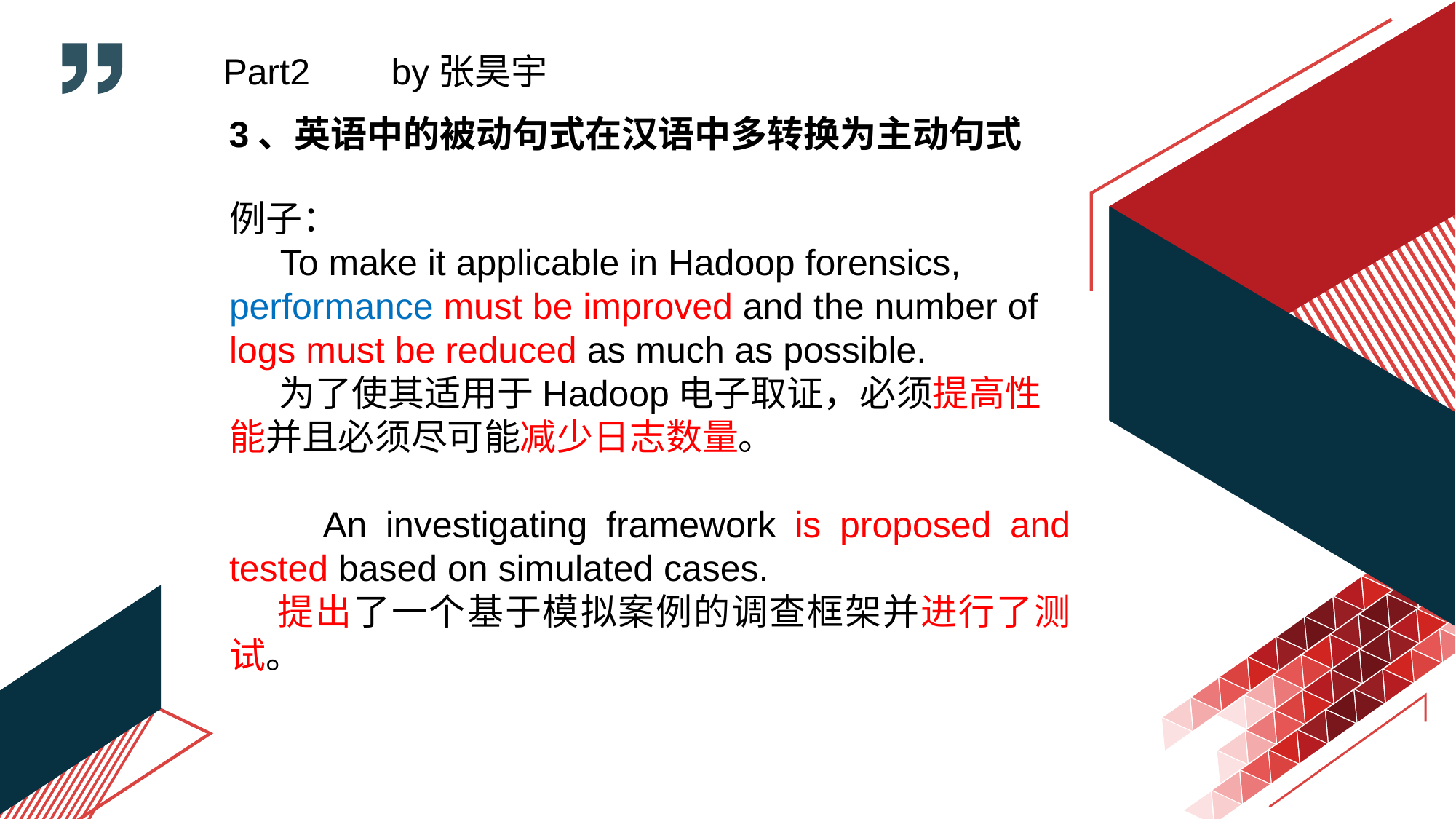

Part2        by张昊宇

3、英语中的被动句式在汉语中多转换为主动句式
例子：
     To make it applicable in Hadoop forensics, performance must be improved and the number of logs must be reduced as much as possible.
     为了使其适用于Hadoop电子取证，必须提高性能并且必须尽可能减少日志数量。

     An investigating framework is proposed and tested based on simulated cases.
    提出了一个基于模拟案例的调查框架并进行了测试。